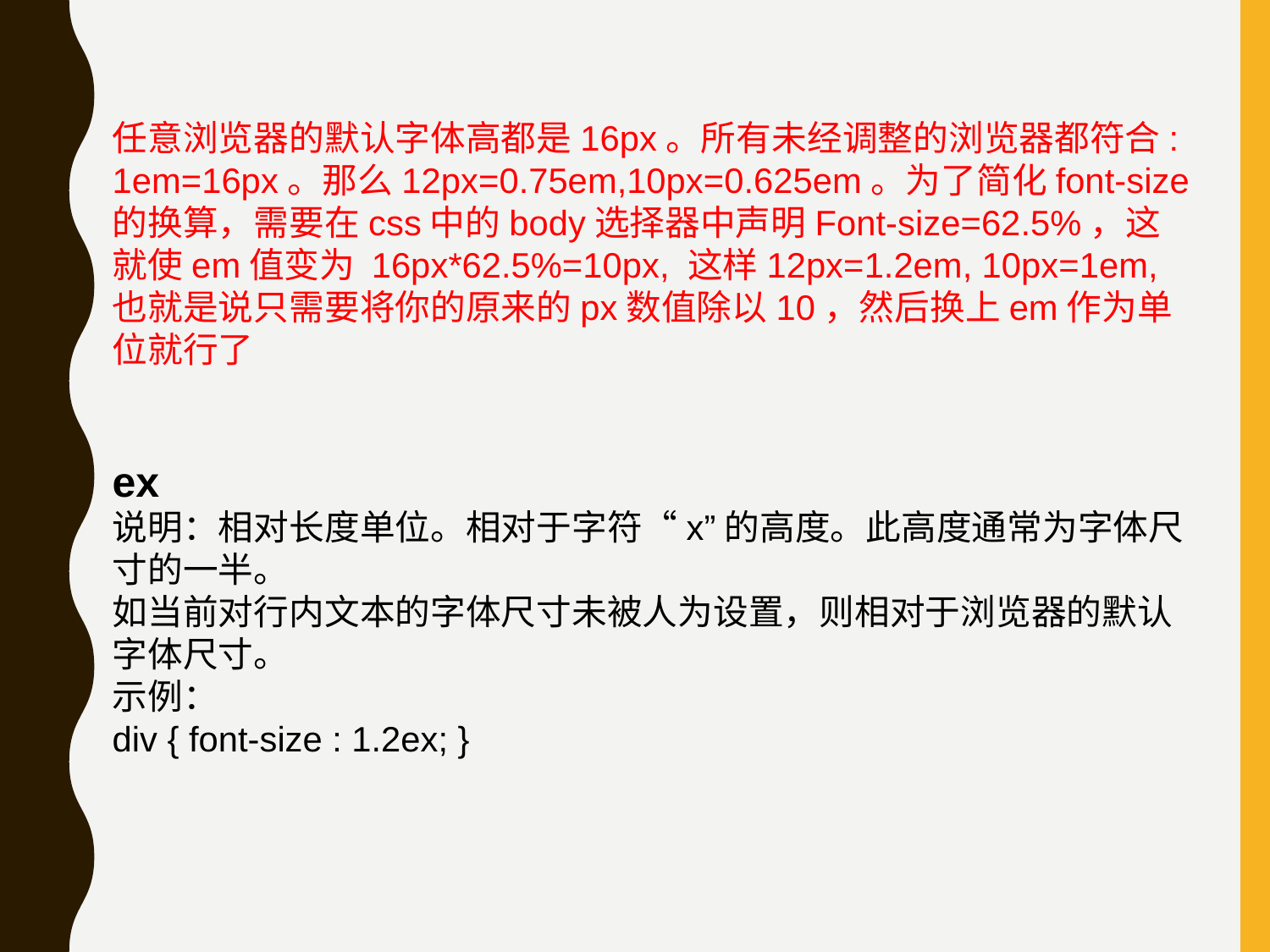

任意浏览器的默认字体高都是16px。所有未经调整的浏览器都符合: 1em=16px。那么12px=0.75em,10px=0.625em。为了简化font-size的换算，需要在css中的body选择器中声明Font-size=62.5%，这就使em值变为 16px*62.5%=10px, 这样12px=1.2em, 10px=1em, 也就是说只需要将你的原来的px数值除以10，然后换上em作为单位就行了

ex
说明：相对长度单位。相对于字符“x”的高度。此高度通常为字体尺寸的一半。
如当前对行内文本的字体尺寸未被人为设置，则相对于浏览器的默认字体尺寸。
示例：
div { font-size : 1.2ex; }